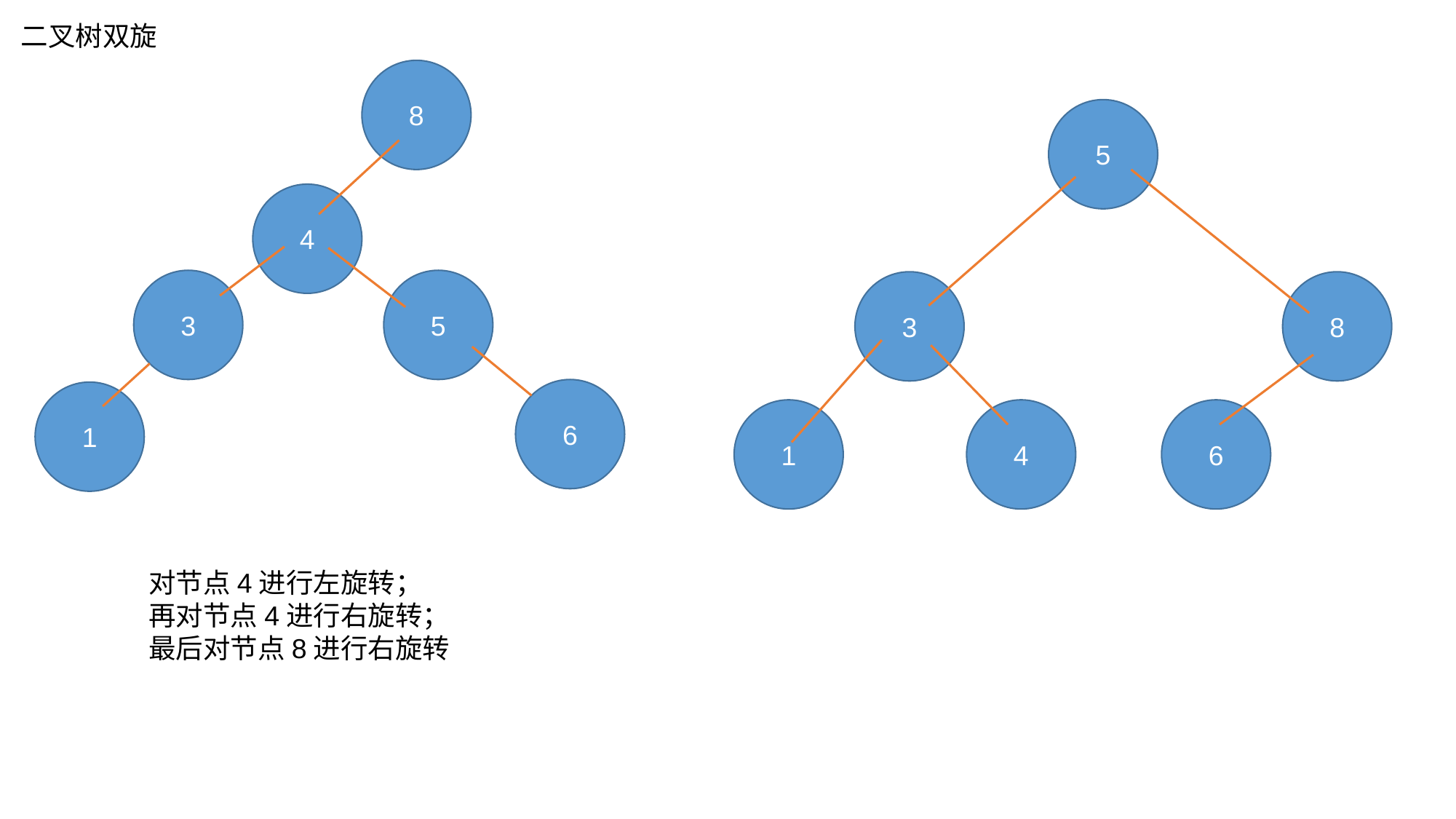

二叉树双旋
8
5
4
3
5
3
8
6
1
1
4
6
对节点4进行左旋转；
再对节点4进行右旋转；
最后对节点8进行右旋转